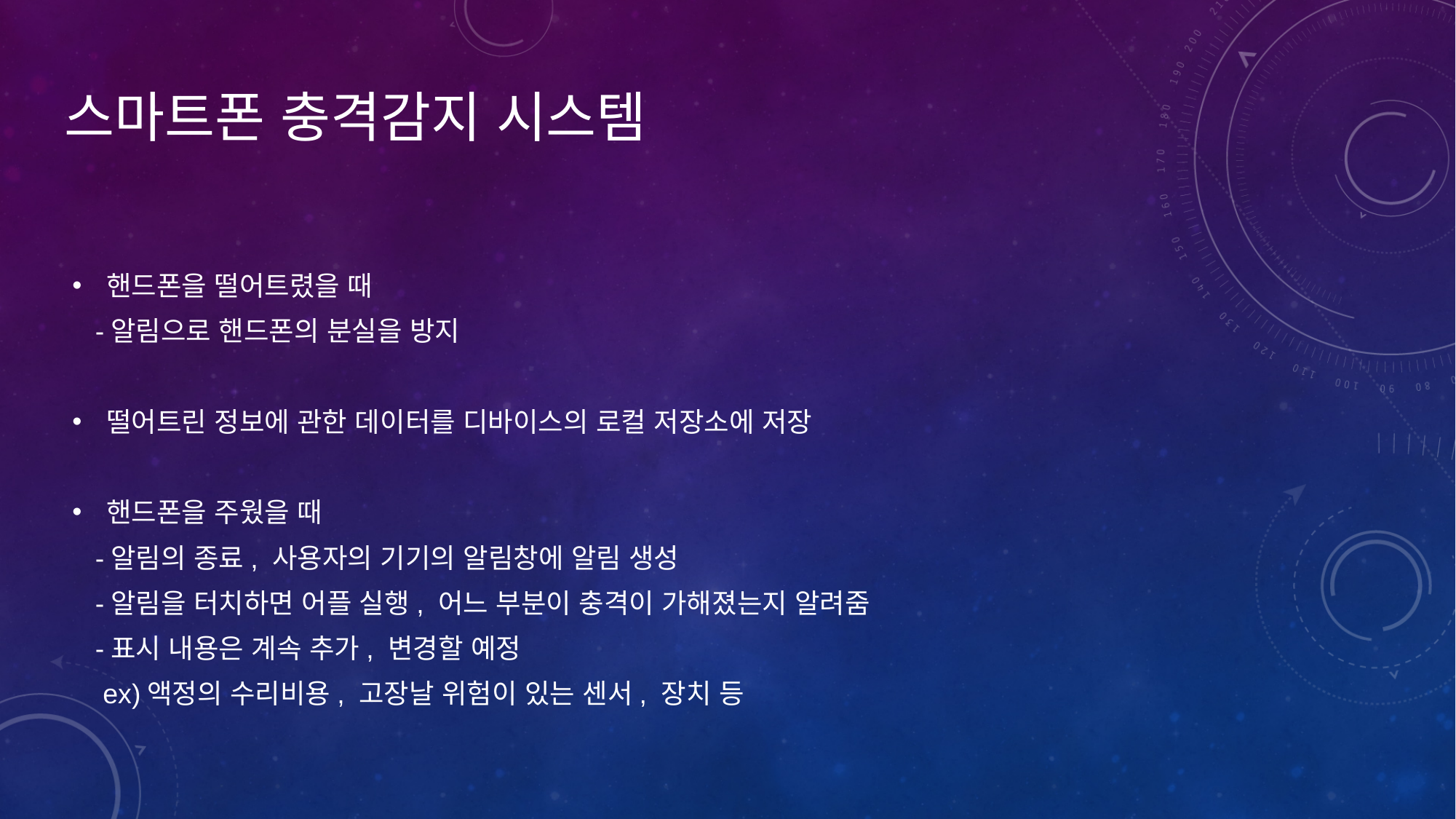

# 스마트폰 충격감지 시스템
핸드폰을 떨어트렸을 때
   -알림으로 핸드폰의 분실을 방지

떨어트린 정보에 관한 데이터를 디바이스의 로컬 저장소에 저장

핸드폰을 주웠을 때
   -알림의 종료, 사용자의 기기의 알림창에 알림 생성
   -알림을 터치하면 어플 실행, 어느 부분이 충격이 가해졌는지 알려줌
   -표시 내용은 계속 추가, 변경할 예정
    ex)액정의 수리비용, 고장날 위험이 있는 센서, 장치 등